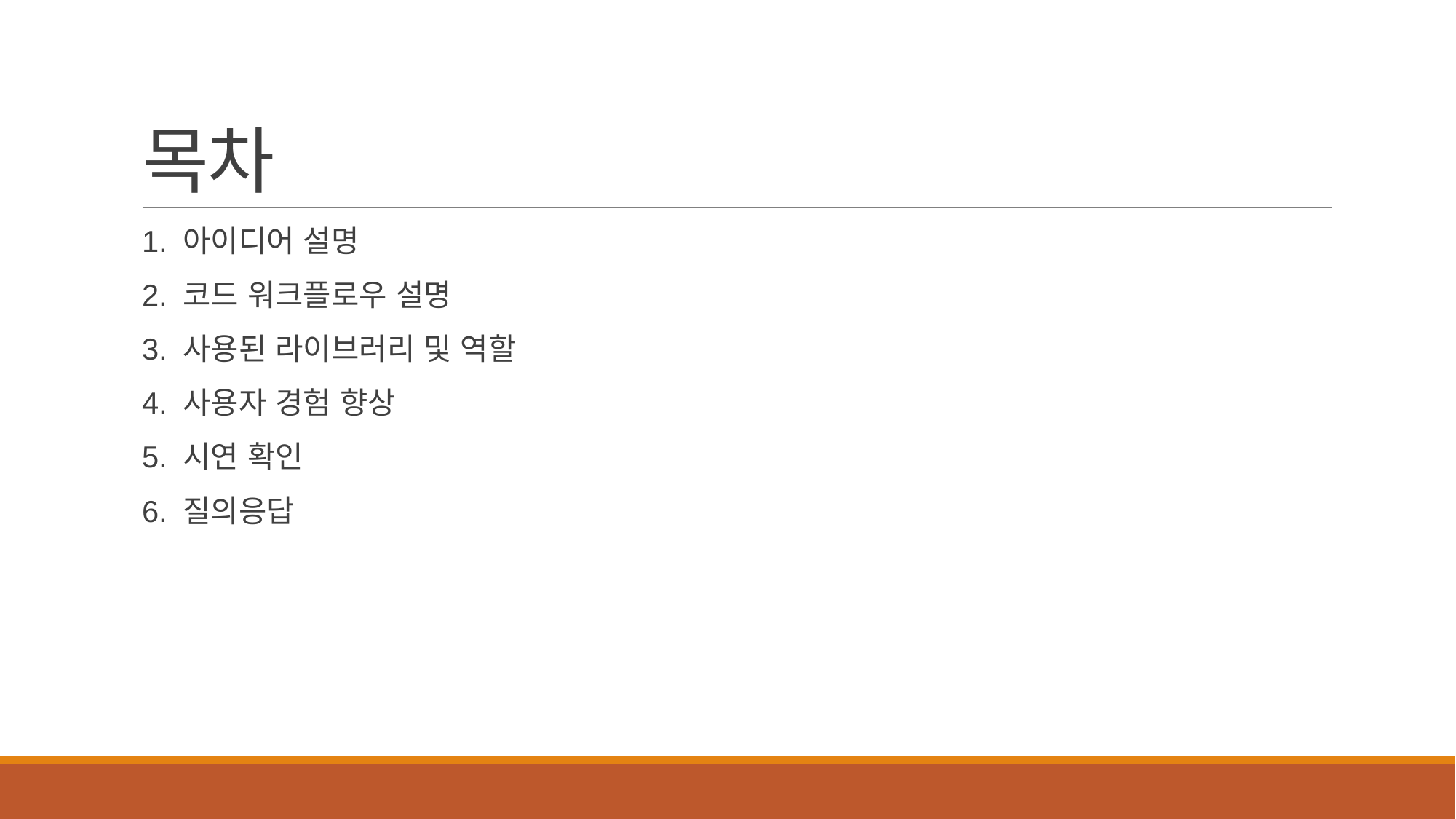

# 목차
1. 아이디어 설명
2. 코드 워크플로우 설명
3. 사용된 라이브러리 및 역할
4. 사용자 경험 향상
5. 시연 확인
6. 질의응답